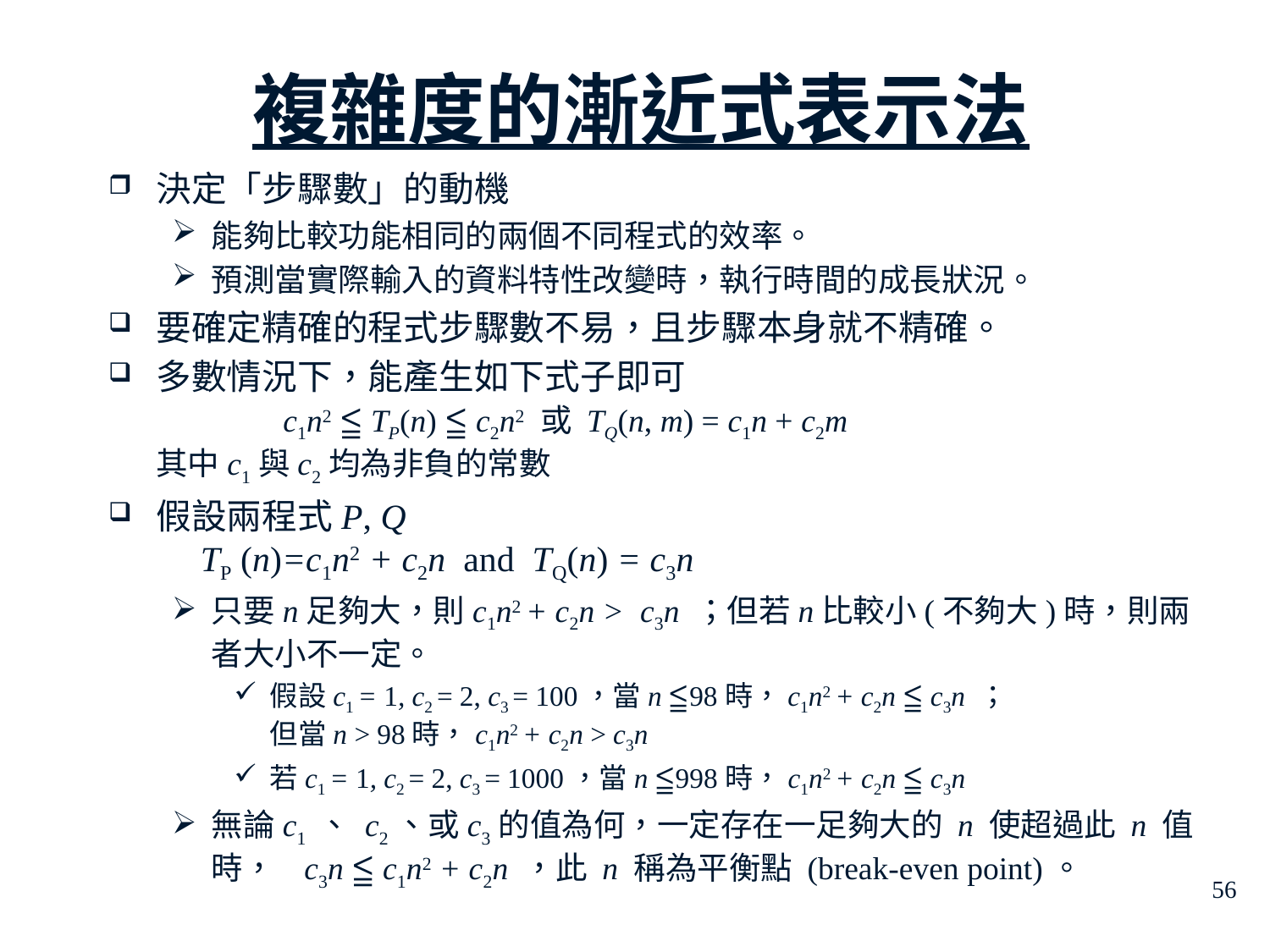

複雜度的漸近式表示法
決定「步驟數」的動機
能夠比較功能相同的兩個不同程式的效率。
預測當實際輸入的資料特性改變時，執行時間的成長狀況。
要確定精確的程式步驟數不易，且步驟本身就不精確。
多數情況下，能產生如下式子即可
	c1n2 ≦ TP(n) ≦ c2n2 或 TQ(n, m) = c1n + c2m
其中c1與c2均為非負的常數
假設兩程式P, Q
     TP (n)=c1n2 + c2n  and  TQ(n) = c3n
只要n足夠大，則c1n2 + c2n >  c3n ；但若n比較小(不夠大)時，則兩者大小不一定。
假設c1 = 1, c2 = 2, c3 = 100，當n ≦98時，c1n2 + c2n ≦ c3n ；
但當n > 98時，c1n2 + c2n > c3n
若c1 = 1, c2 = 2, c3 = 1000，當n ≦998時，c1n2 + c2n ≦ c3n
無論c1 、 c2、或c3的值為何，一定存在一足夠大的 n 使超過此 n 值時，   c3n ≦ c1n2 + c2n ，此 n 稱為平衡點 (break-even point)。
56